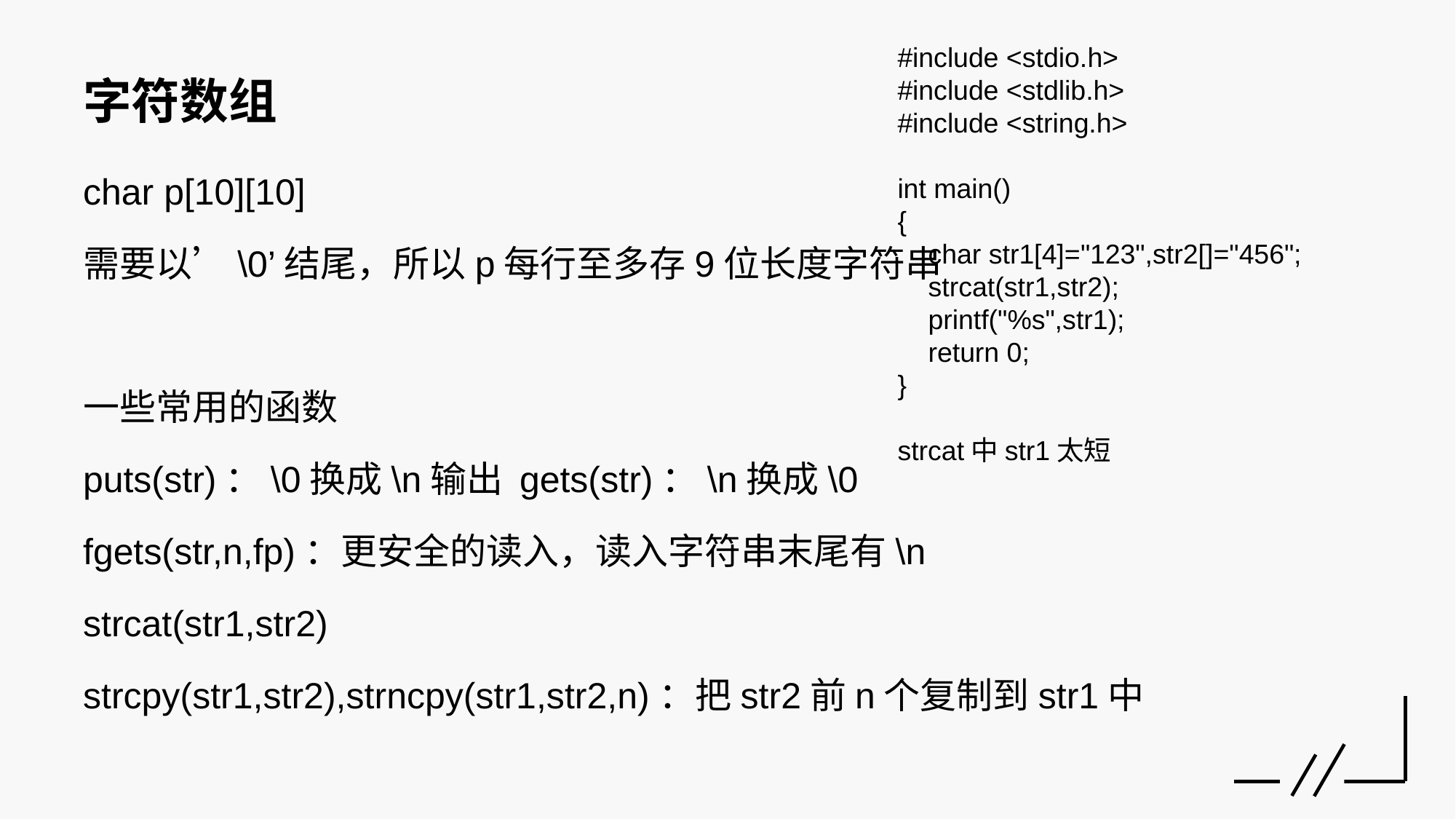

#include <stdio.h>
#include <stdlib.h>
#include <string.h>

int main()
{
    char str1[4]="123",str2[]="456";
    strcat(str1,str2);
    printf("%s",str1);
    return 0;
}

strcat中str1太短
# 字符数组
char p[10][10]
需要以’\0’结尾，所以p每行至多存9位长度字符串

一些常用的函数
puts(str)：\0换成\n输出	gets(str)：\n换成\0
fgets(str,n,fp)：更安全的读入，读入字符串末尾有\n
strcat(str1,str2)
strcpy(str1,str2),strncpy(str1,str2,n)：把str2前n个复制到str1中